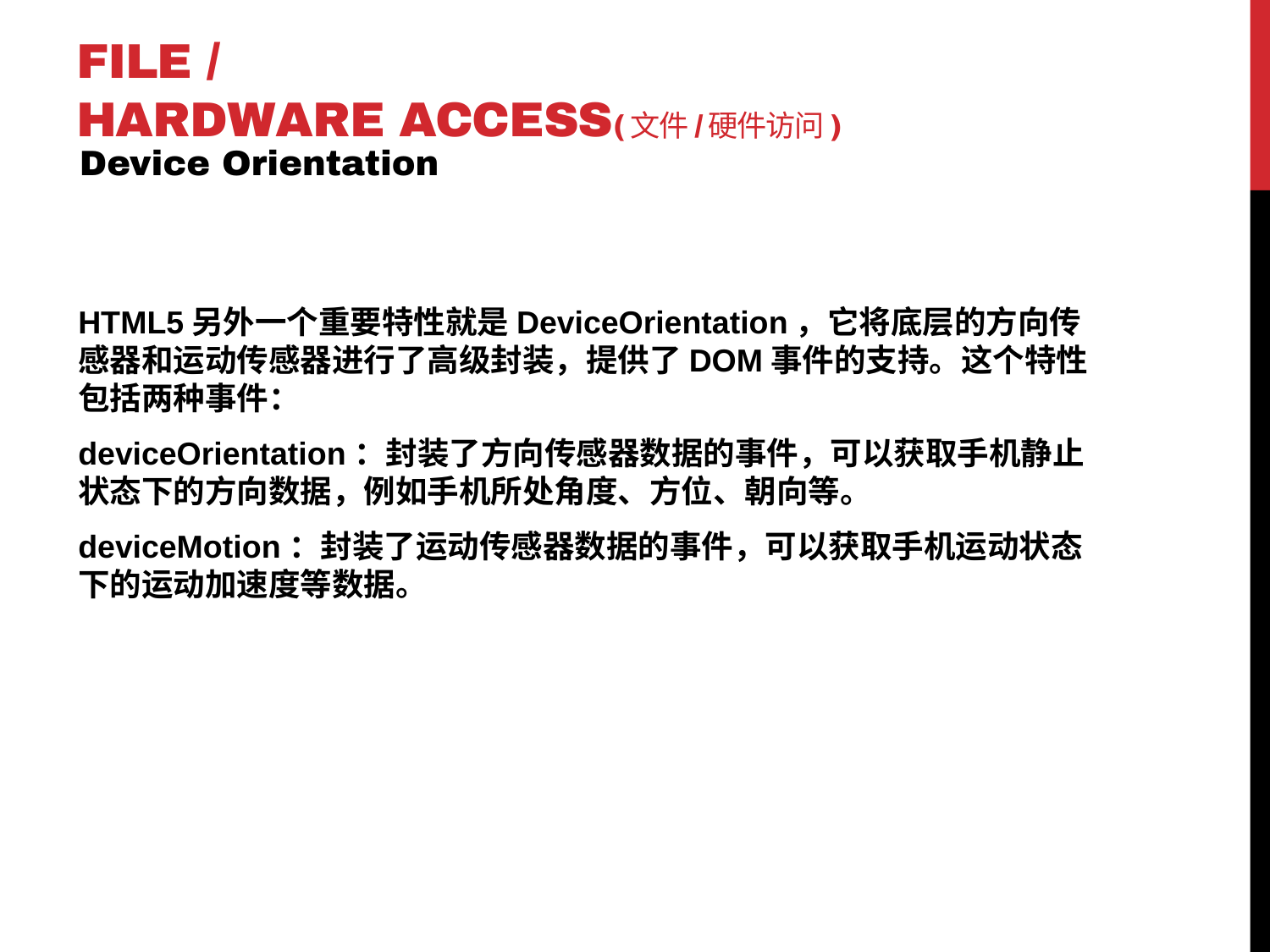

# File / Hardware Access(文件/硬件访问)
Device Orientation

HTML5另外一个重要特性就是DeviceOrientation，它将底层的方向传感器和运动传感器进行了高级封装，提供了DOM事件的支持。这个特性包括两种事件：
deviceOrientation：封装了方向传感器数据的事件，可以获取手机静止状态下的方向数据，例如手机所处角度、方位、朝向等。
deviceMotion：封装了运动传感器数据的事件，可以获取手机运动状态下的运动加速度等数据。